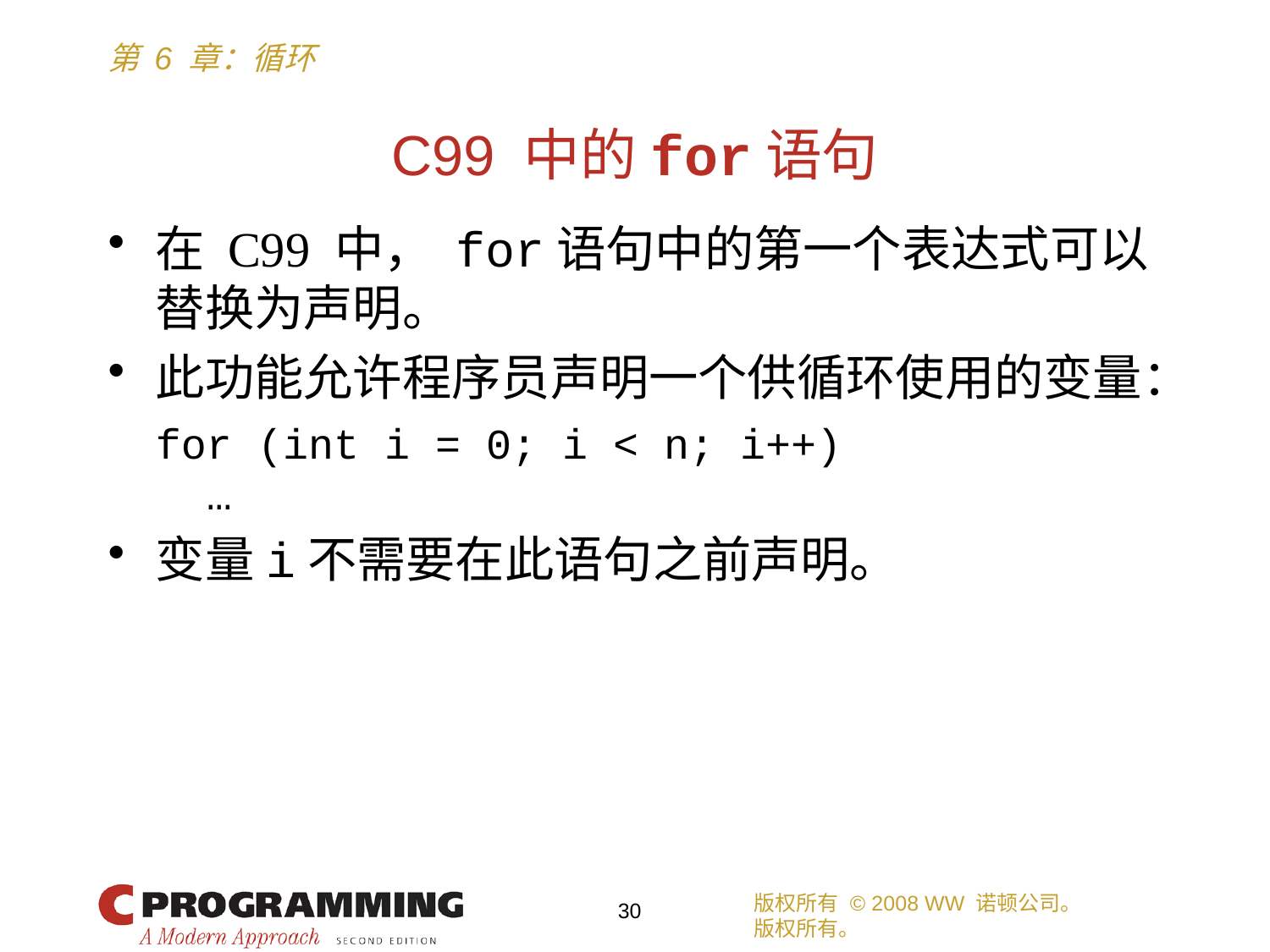

# C99 中的for语句
在 C99 中， for语句中的第一个表达式可以替换为声明。
此功能允许程序员声明一个供循环使用的变量：
	for (int i = 0; i < n; i++)
	  …
变量i不需要在此语句之前声明。
版权所有 © 2008 WW 诺顿公司。
版权所有。
30